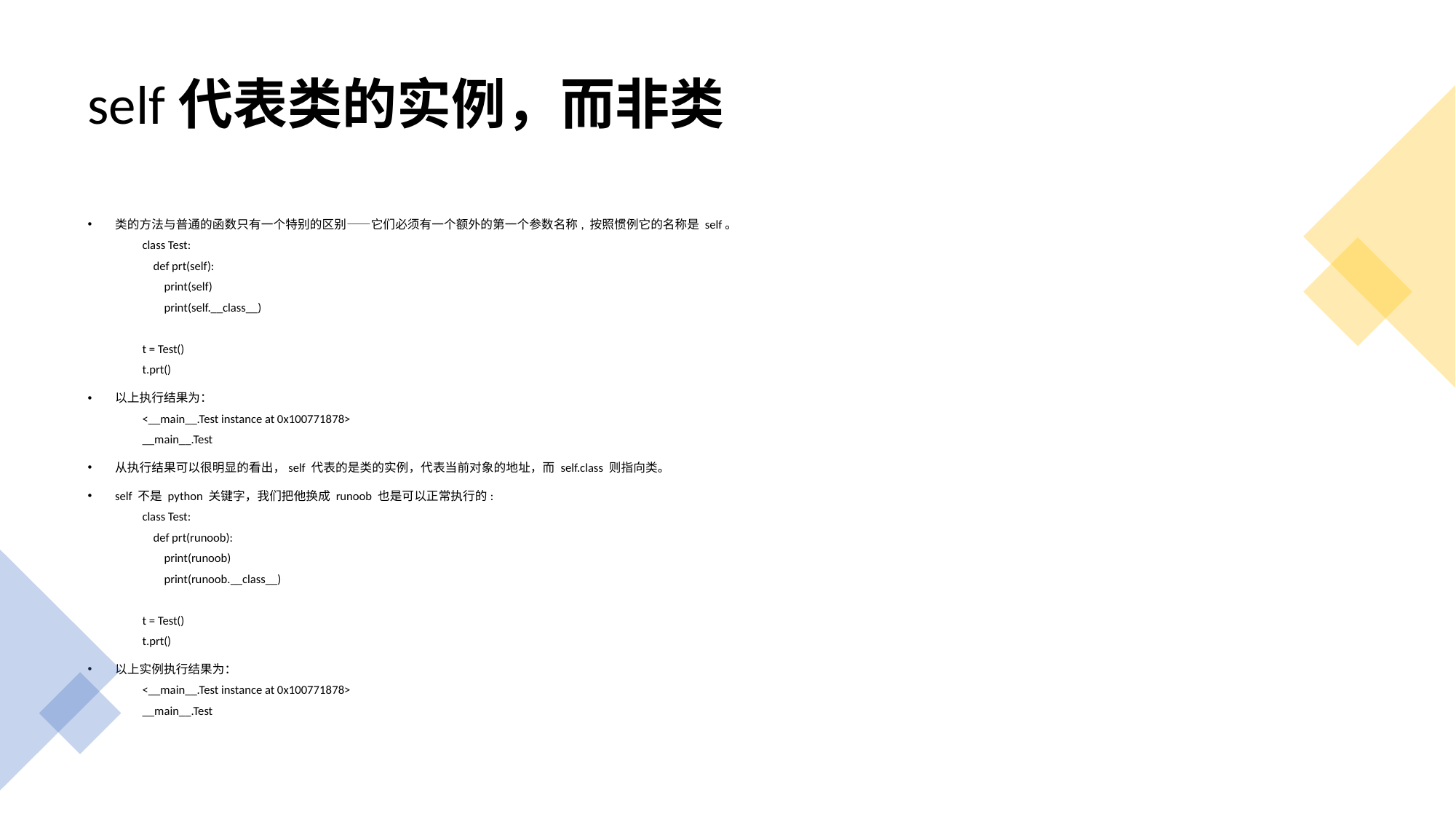

# self代表类的实例，而非类

类的方法与普通的函数只有一个特别的区别——它们必须有一个额外的第一个参数名称, 按照惯例它的名称是 self。
class Test:
    def prt(self):
        print(self)
        print(self.__class__)

t = Test()
t.prt()
以上执行结果为：
<__main__.Test instance at 0x100771878>
__main__.Test
从执行结果可以很明显的看出，self 代表的是类的实例，代表当前对象的地址，而 self.class 则指向类。
self 不是 python 关键字，我们把他换成 runoob 也是可以正常执行的:
class Test:
    def prt(runoob):
        print(runoob)
        print(runoob.__class__)

t = Test()
t.prt()
以上实例执行结果为：
<__main__.Test instance at 0x100771878>
__main__.Test